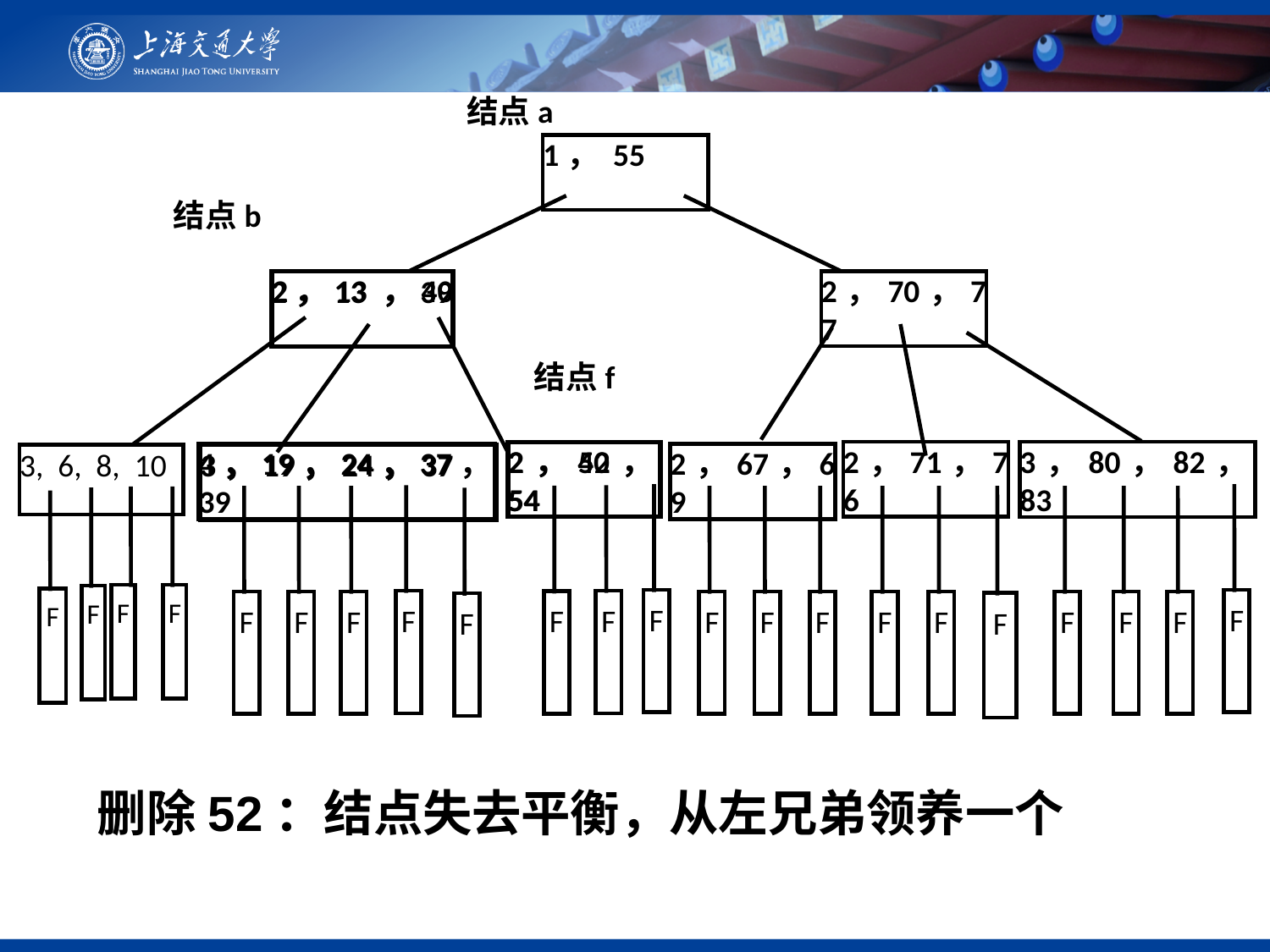

结点a
1， 55
结点b

2，13 ，40
2，70，77
2，13 ，39

结点f
2，52，54

2，71，76
3，80，82，83
2，40，54

4，19，24，37，39
2，67，69
3,  6,  8,  10
3，19，24，37

F

F

F

F

F

F

F

F

F

F

F

F

F

F

F

F

F

F

F

F

F

F
删除52：结点失去平衡，从左兄弟领养一个